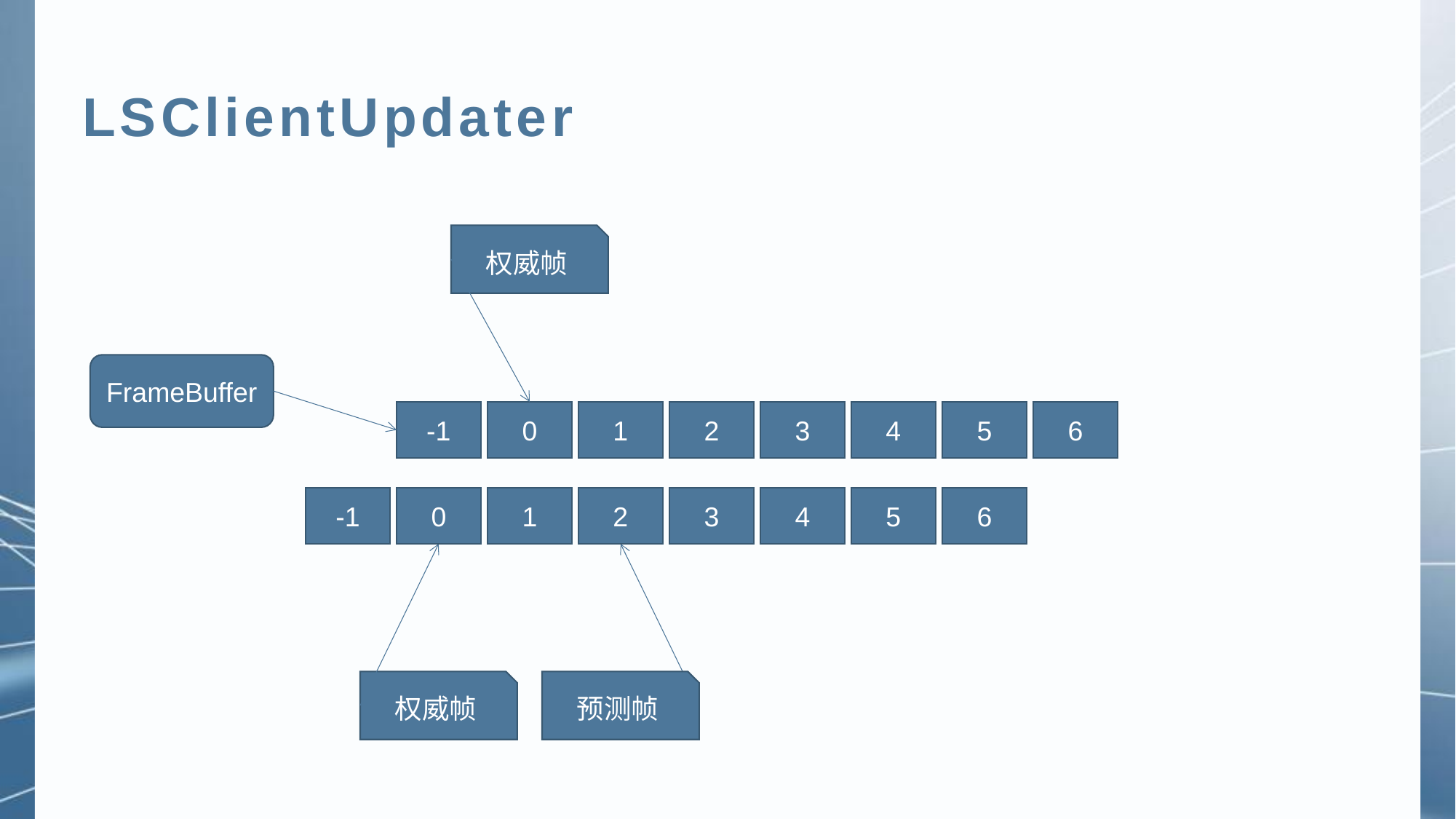

LSClientUpdater

权威帧
FrameBuffer
-1
0
1
2
3
4
5
6
-1
0
1
2
3
4
5
6
权威帧
预测帧